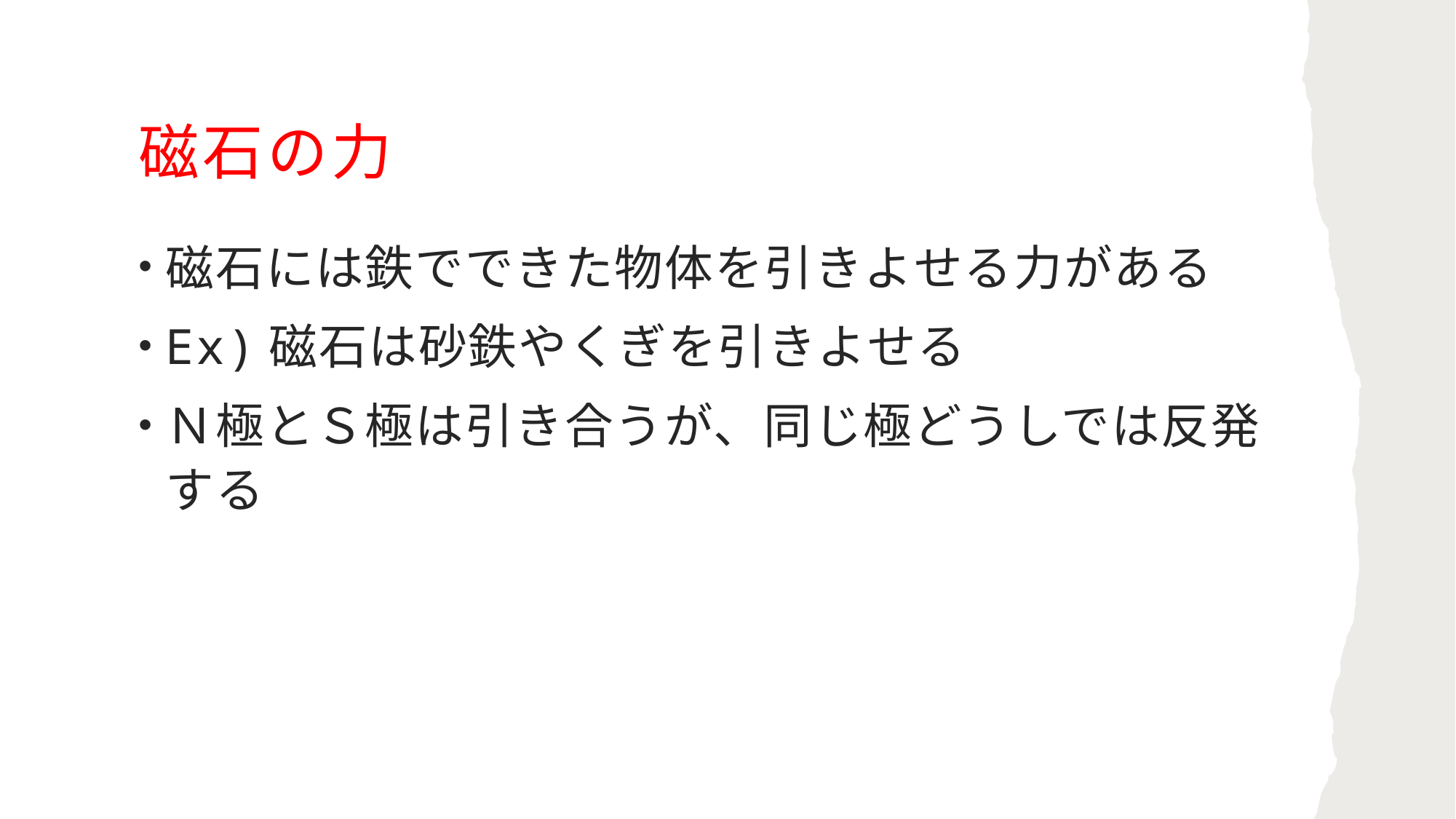

# 磁石の力
磁石には鉄でできた物体を引きよせる力がある
Ex)磁石は砂鉄やくぎを引きよせる
Ｎ極とＳ極は引き合うが、同じ極どうしでは反発する